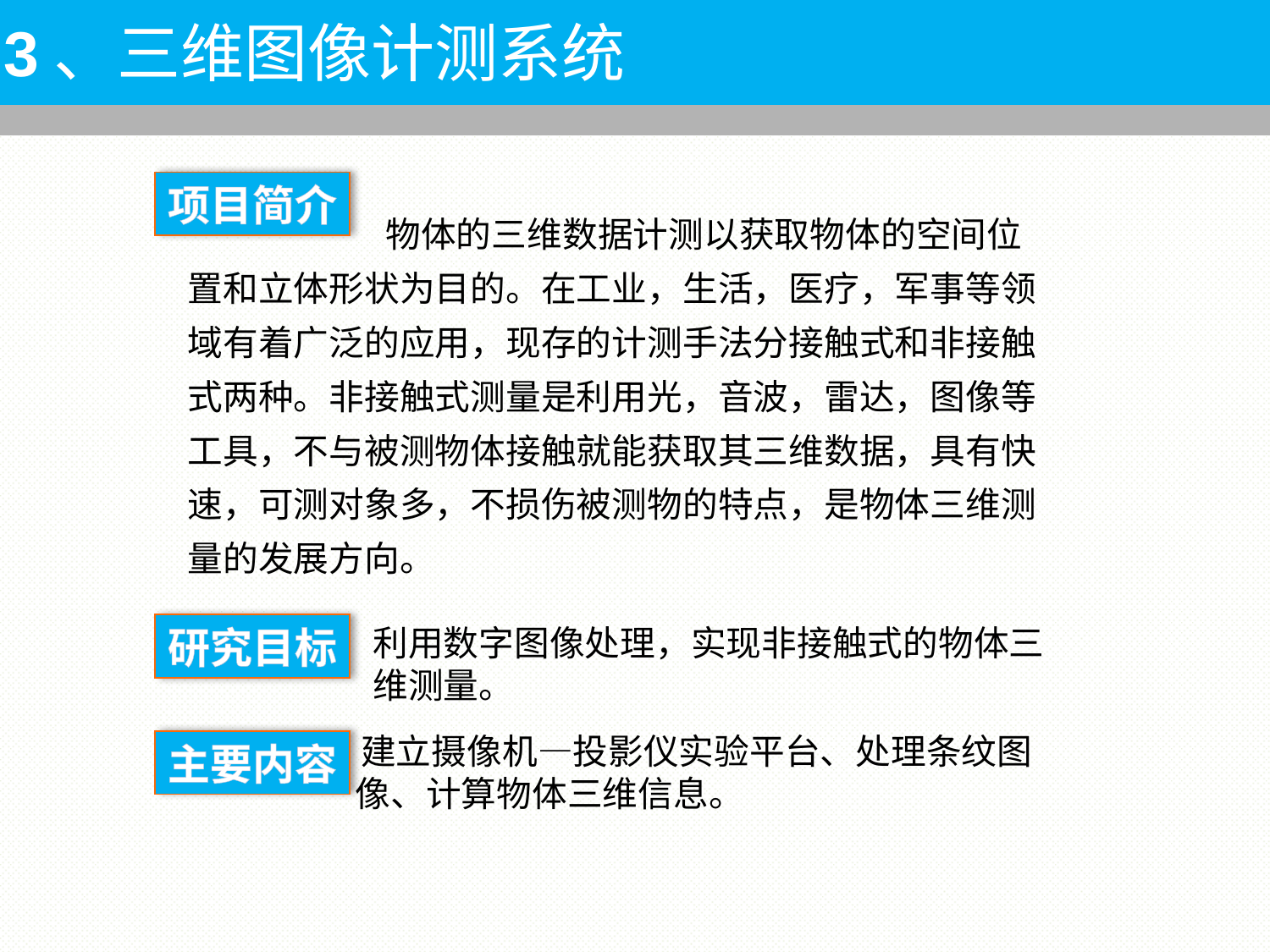

3、三维图像计测系统
项目简介
         	        物体的三维数据计测以获取物体的空间位置和立体形状为目的。在工业，生活，医疗，军事等领域有着广泛的应用，现存的计测手法分接触式和非接触式两种。非接触式测量是利用光，音波，雷达，图像等工具，不与被测物体接触就能获取其三维数据，具有快速，可测对象多，不损伤被测物的特点，是物体三维测量的发展方向。
研究目标
利用数字图像处理，实现非接触式的物体三维测量。
	   建立摄像机—投影仪实验平台、处理条纹图	   像、计算物体三维信息。
主要内容